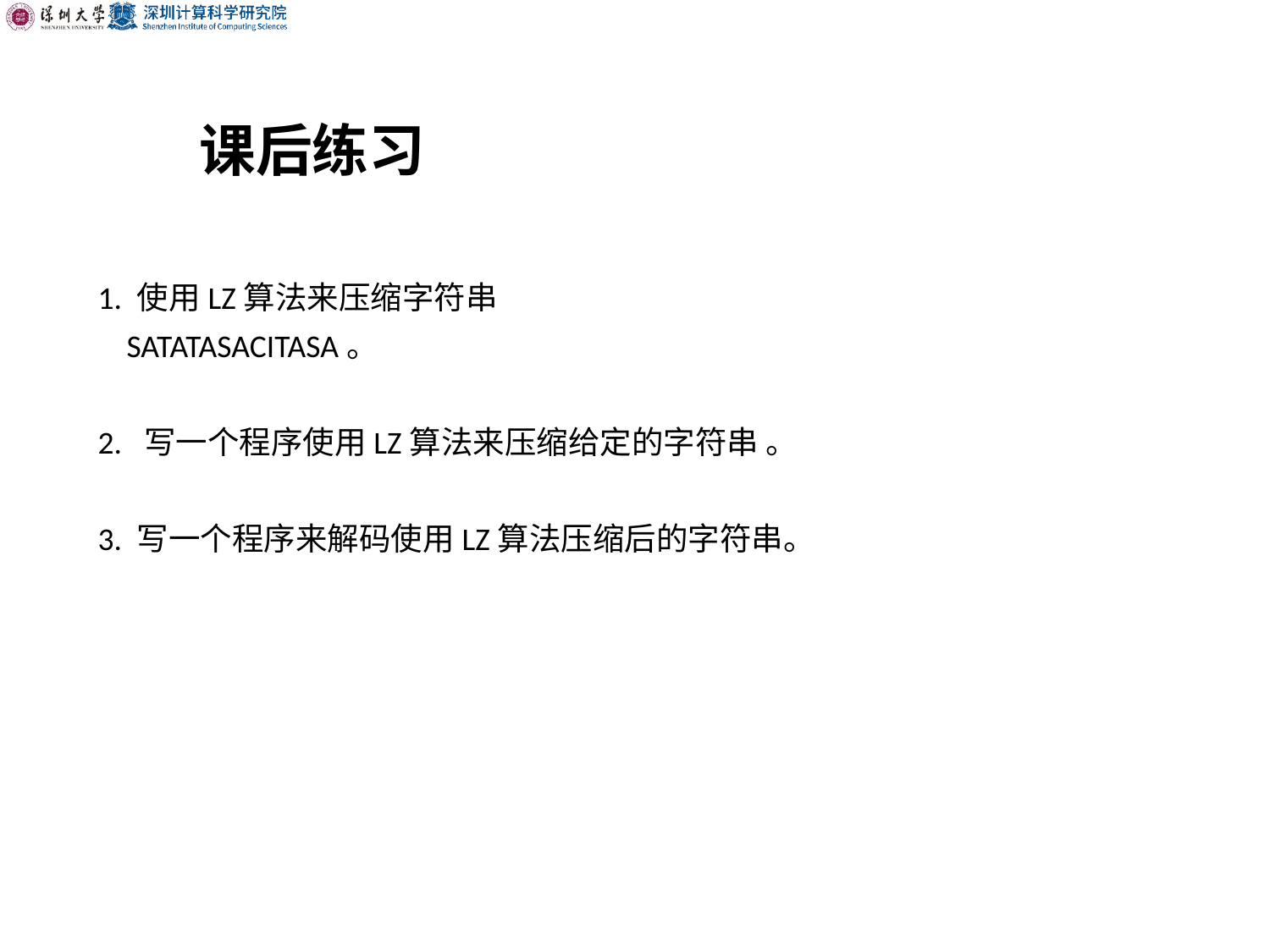

课后练习
1. 使用LZ算法来压缩字符串
    SATATASACITASA。

2.  写一个程序使用LZ算法来压缩给定的字符串 。

3. 写一个程序来解码使用LZ算法压缩后的字符串。